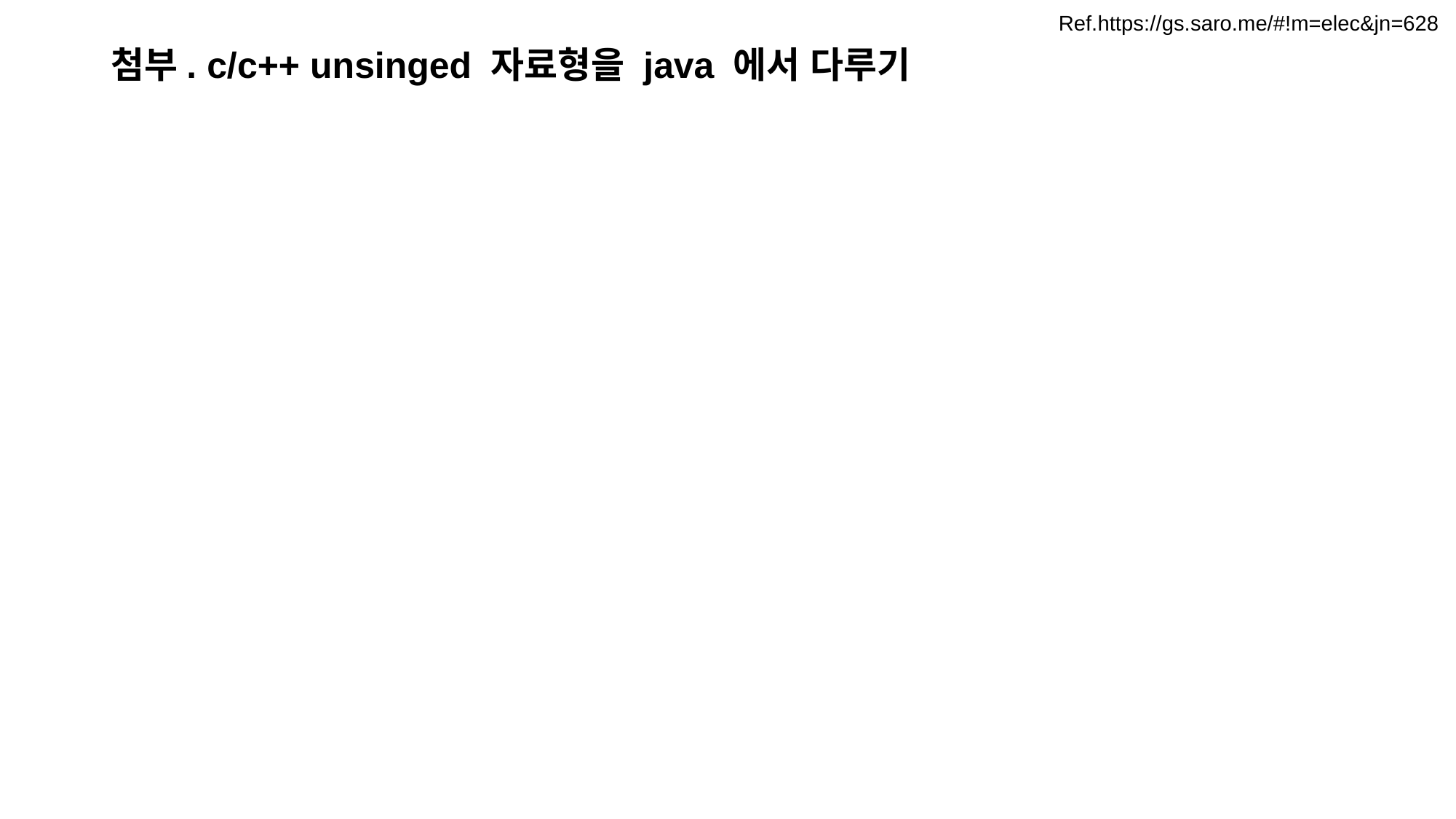

Ref.https://gs.saro.me/#!m=elec&jn=628
# 첨부. c/c++ unsinged 자료형을 java 에서 다루기